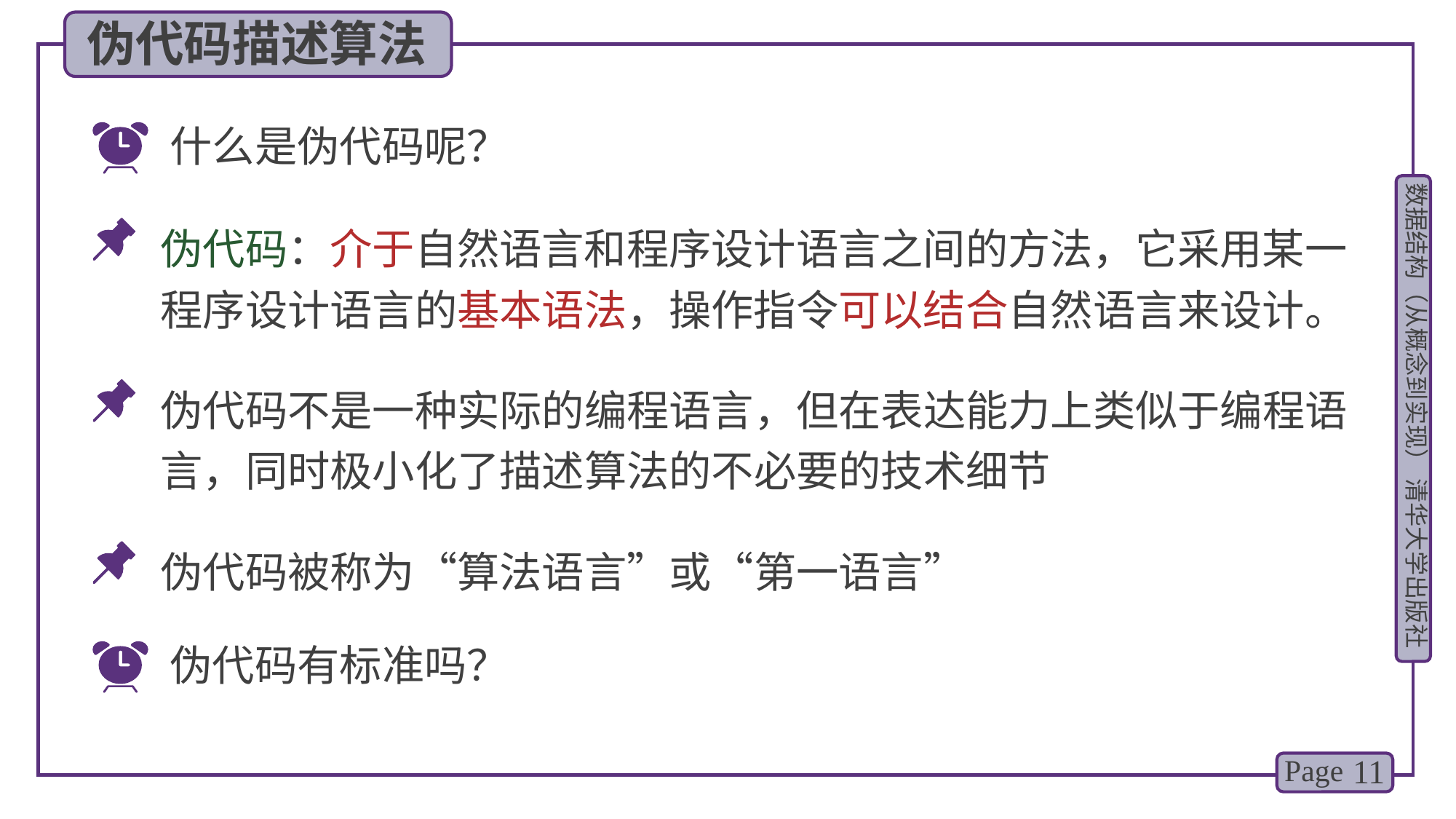

伪代码描述算法

什么是伪代码呢？

伪代码：介于自然语言和程序设计语言之间的方法，它采用某一程序设计语言的基本语法，操作指令可以结合自然语言来设计。

伪代码不是一种实际的编程语言，但在表达能力上类似于编程语言，同时极小化了描述算法的不必要的技术细节

伪代码被称为“算法语言”或“第一语言”

伪代码有标准吗？